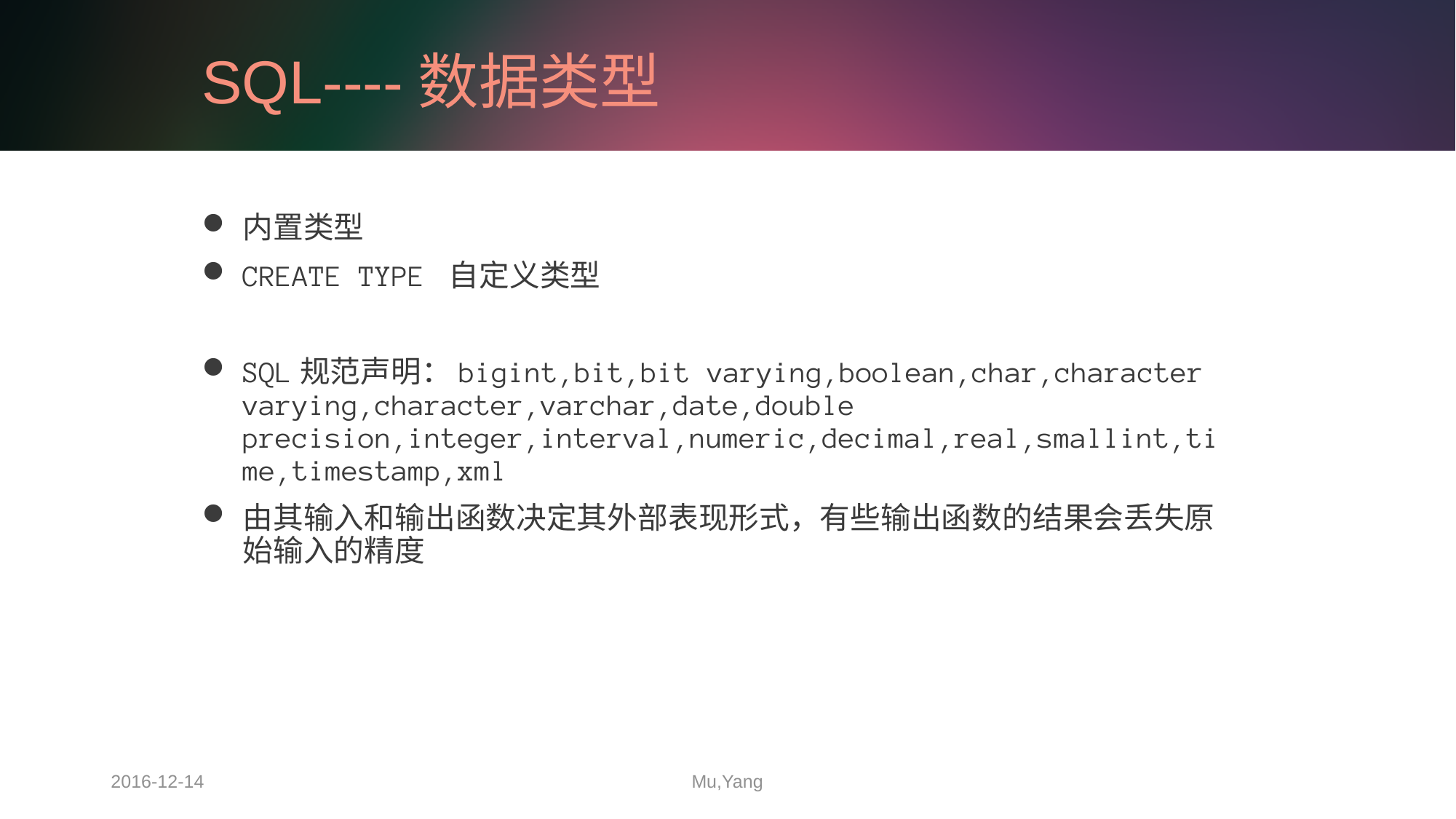

# SQL----数据类型
内置类型
CREATE TYPE 自定义类型

SQL规范声明：bigint,bit,bit varying,boolean,char,character varying,character,varchar,date,double precision,integer,interval,numeric,decimal,real,smallint,time,timestamp,xml
由其输入和输出函数决定其外部表现形式，有些输出函数的结果会丢失原始输入的精度
2016-12-14
Mu,Yang
65